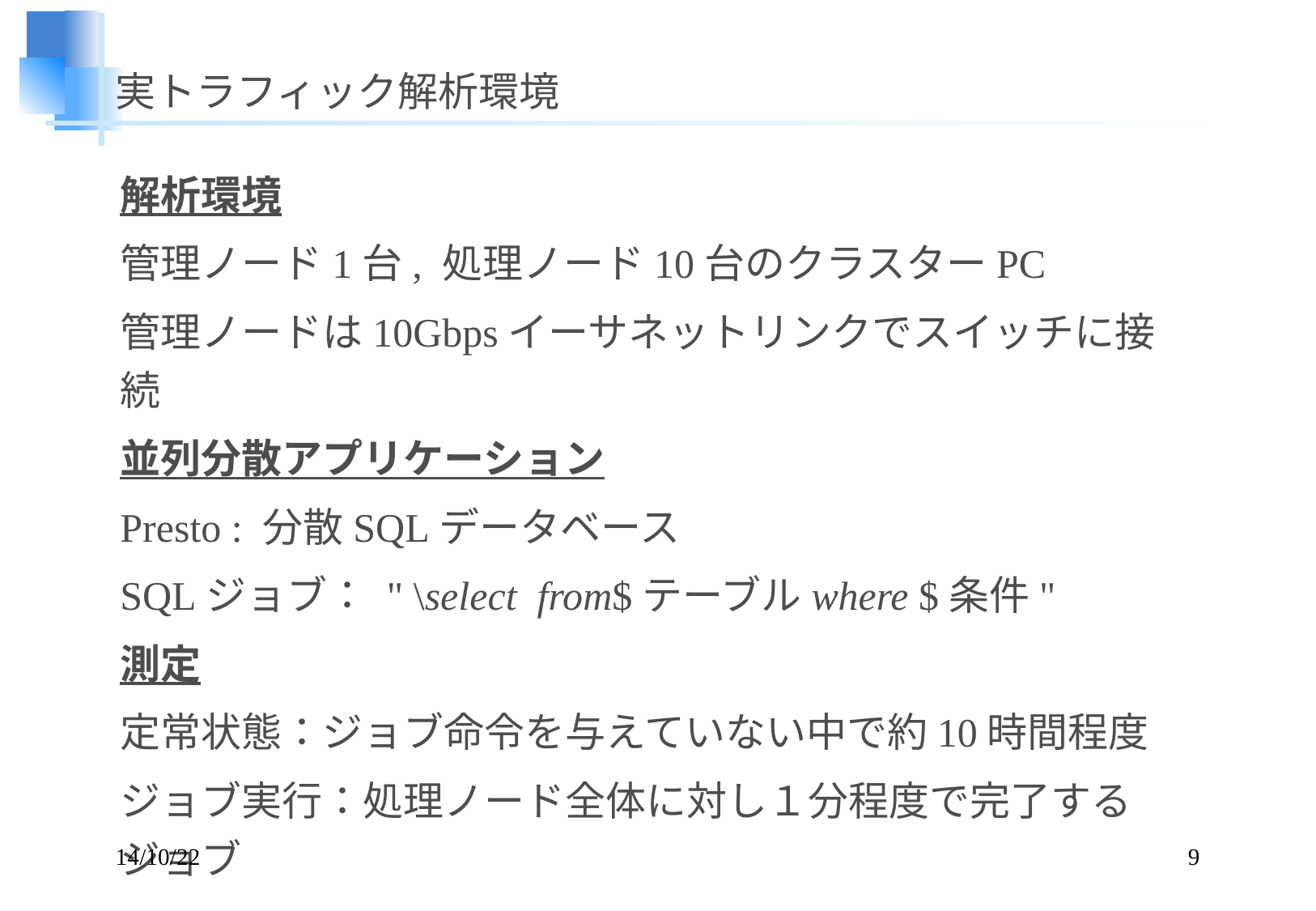

# 実トラフィック解析環境
解析環境
管理ノード1台, 処理ノード10台のクラスターPC
管理ノードは10Gbpsイーサネットリンクでスイッチに接続
並列分散アプリケーション
Presto : 分散SQLデータベース
SQLジョブ： " \select  from$テーブルwhere $条件"
測定
定常状態：ジョブ命令を与えていない中で約10時間程度
ジョブ実行：処理ノード全体に対し１分程度で完了するジョブ
14/10/22
9